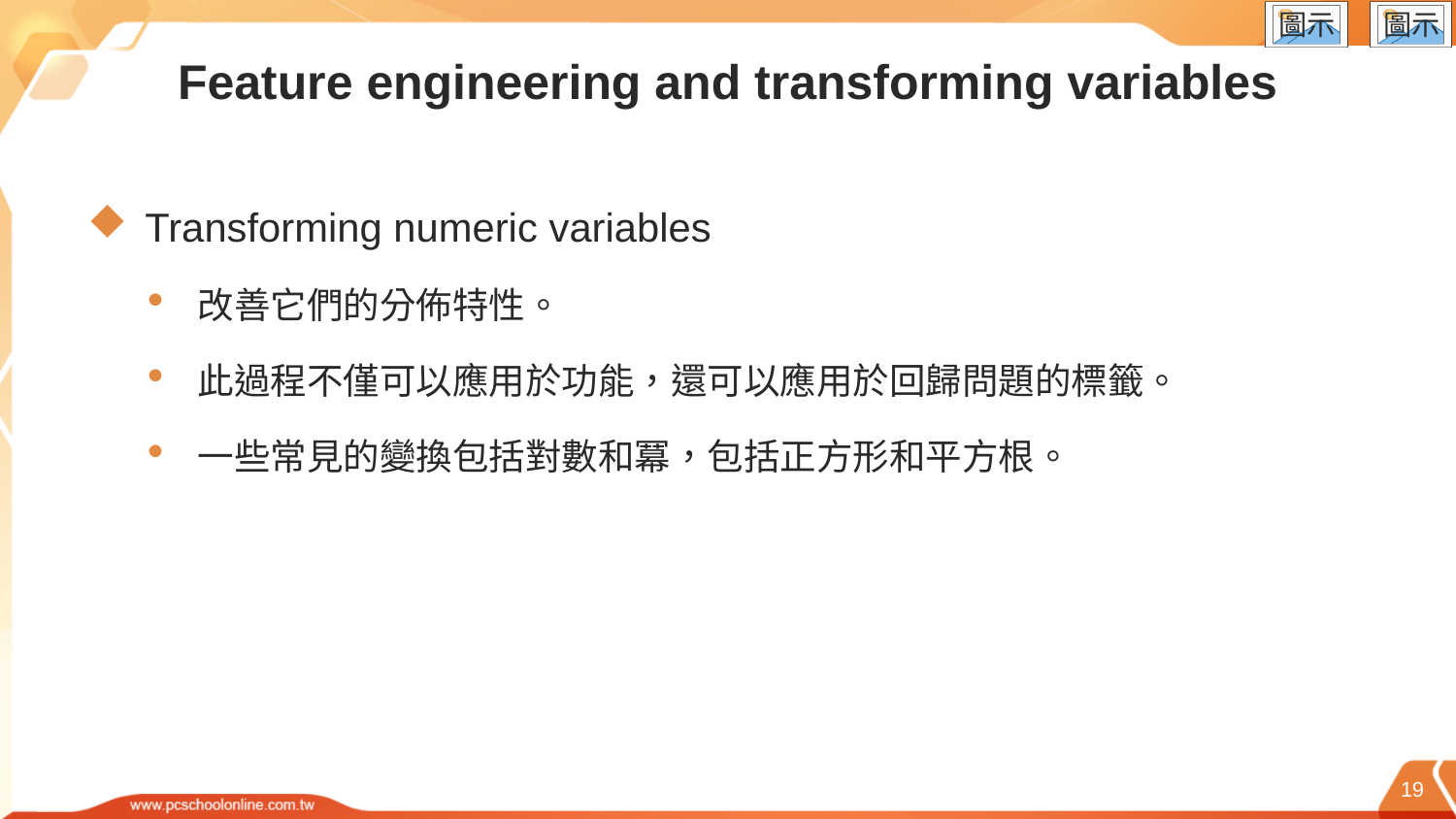

# Feature engineering and transforming variables
Transforming numeric variables
改善它們的分佈特性。
此過程不僅可以應用於功能，還可以應用於回歸問題的標籤。
一些常見的變換包括對數和冪，包括正方形和平方根。
19